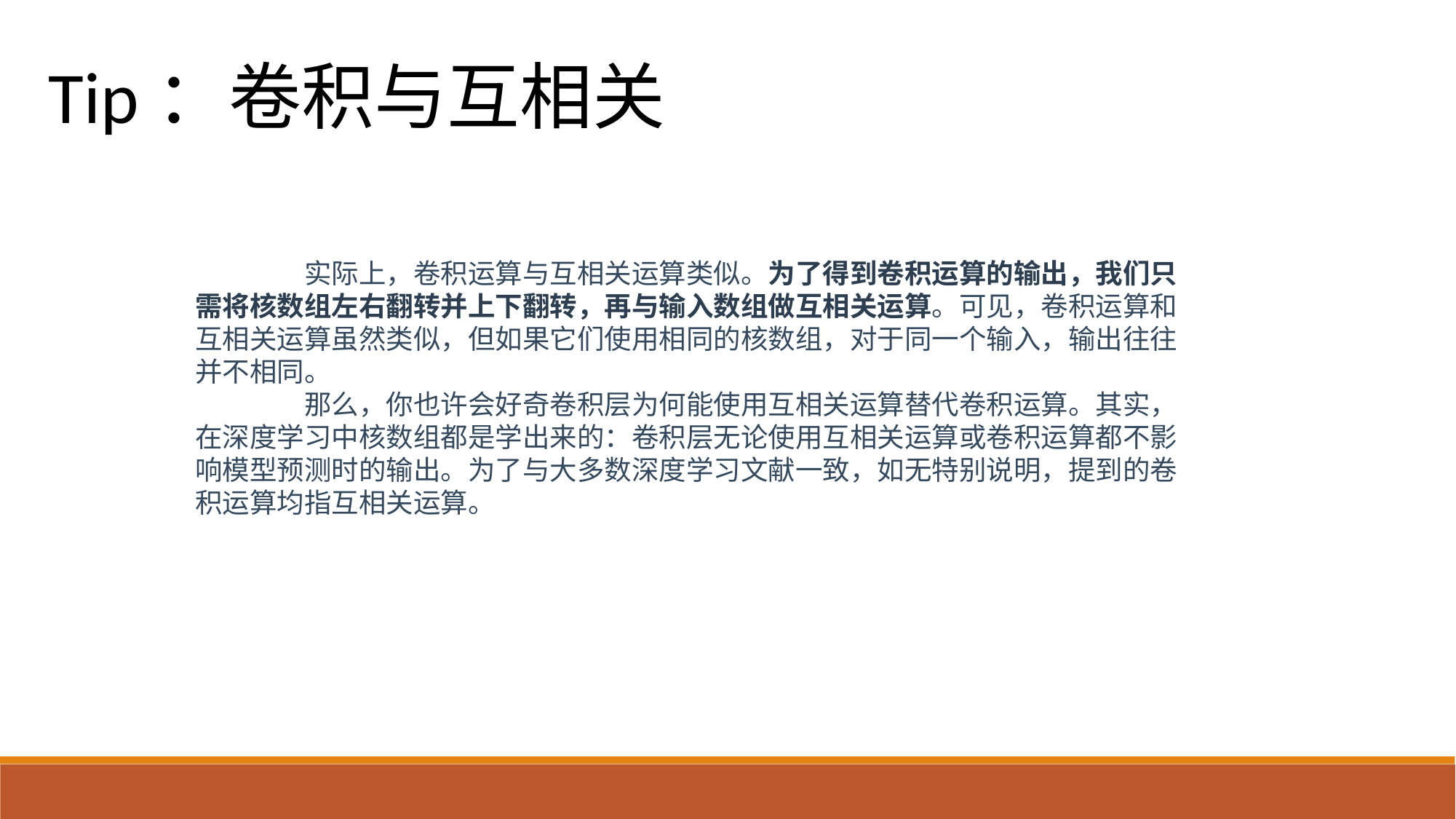

Tip：卷积与互相关
	实际上，卷积运算与互相关运算类似。为了得到卷积运算的输出，我们只需将核数组左右翻转并上下翻转，再与输入数组做互相关运算。可见，卷积运算和互相关运算虽然类似，但如果它们使用相同的核数组，对于同一个输入，输出往往并不相同。
	那么，你也许会好奇卷积层为何能使用互相关运算替代卷积运算。其实，在深度学习中核数组都是学出来的：卷积层无论使用互相关运算或卷积运算都不影响模型预测时的输出。为了与大多数深度学习文献一致，如无特别说明，提到的卷积运算均指互相关运算。